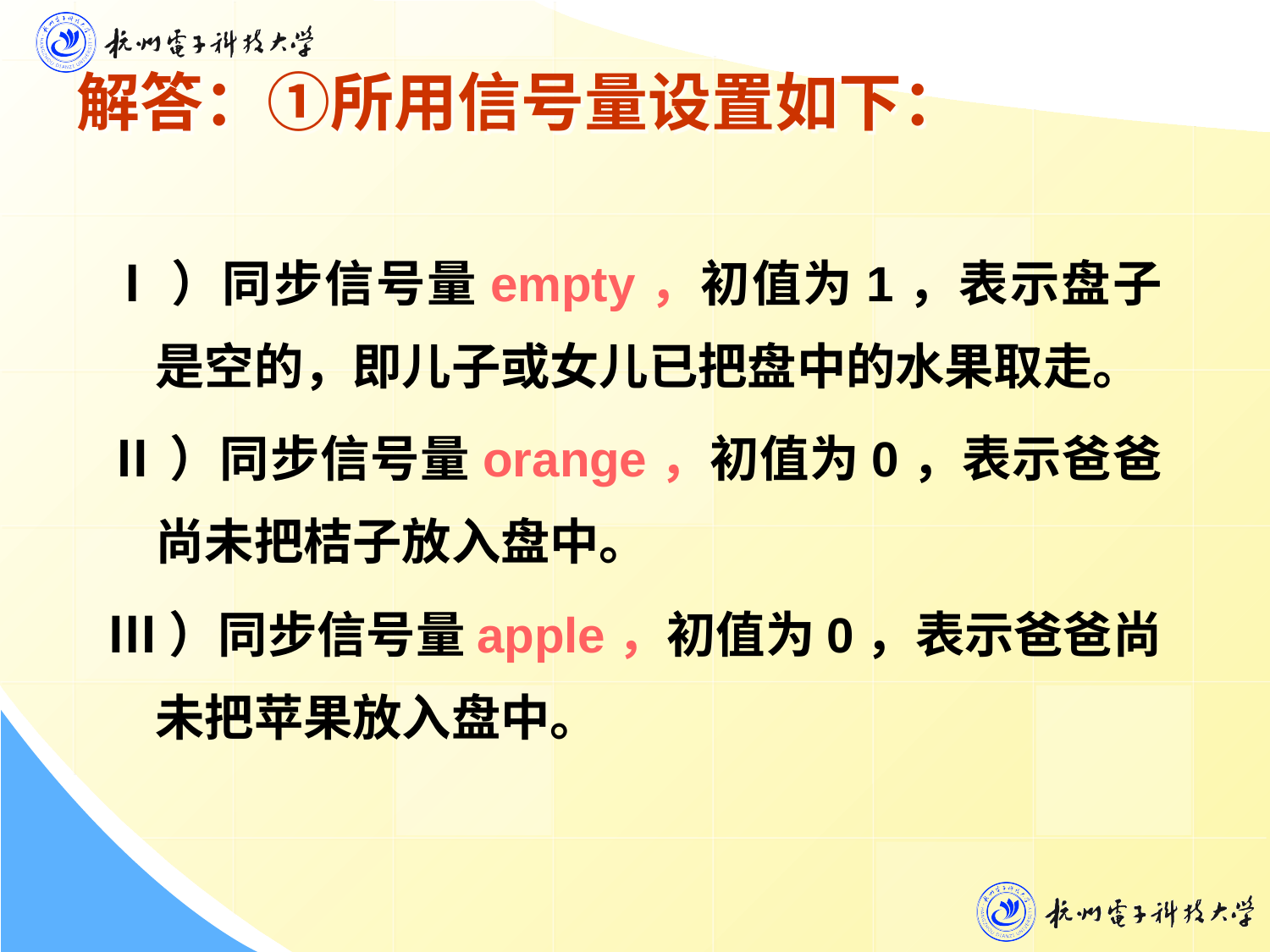

# 解答：①所用信号量设置如下：
Ⅰ）同步信号量empty，初值为1，表示盘子是空的，即儿子或女儿已把盘中的水果取走。
Ⅱ）同步信号量orange，初值为0，表示爸爸尚未把桔子放入盘中。
Ⅲ）同步信号量apple，初值为0，表示爸爸尚未把苹果放入盘中。